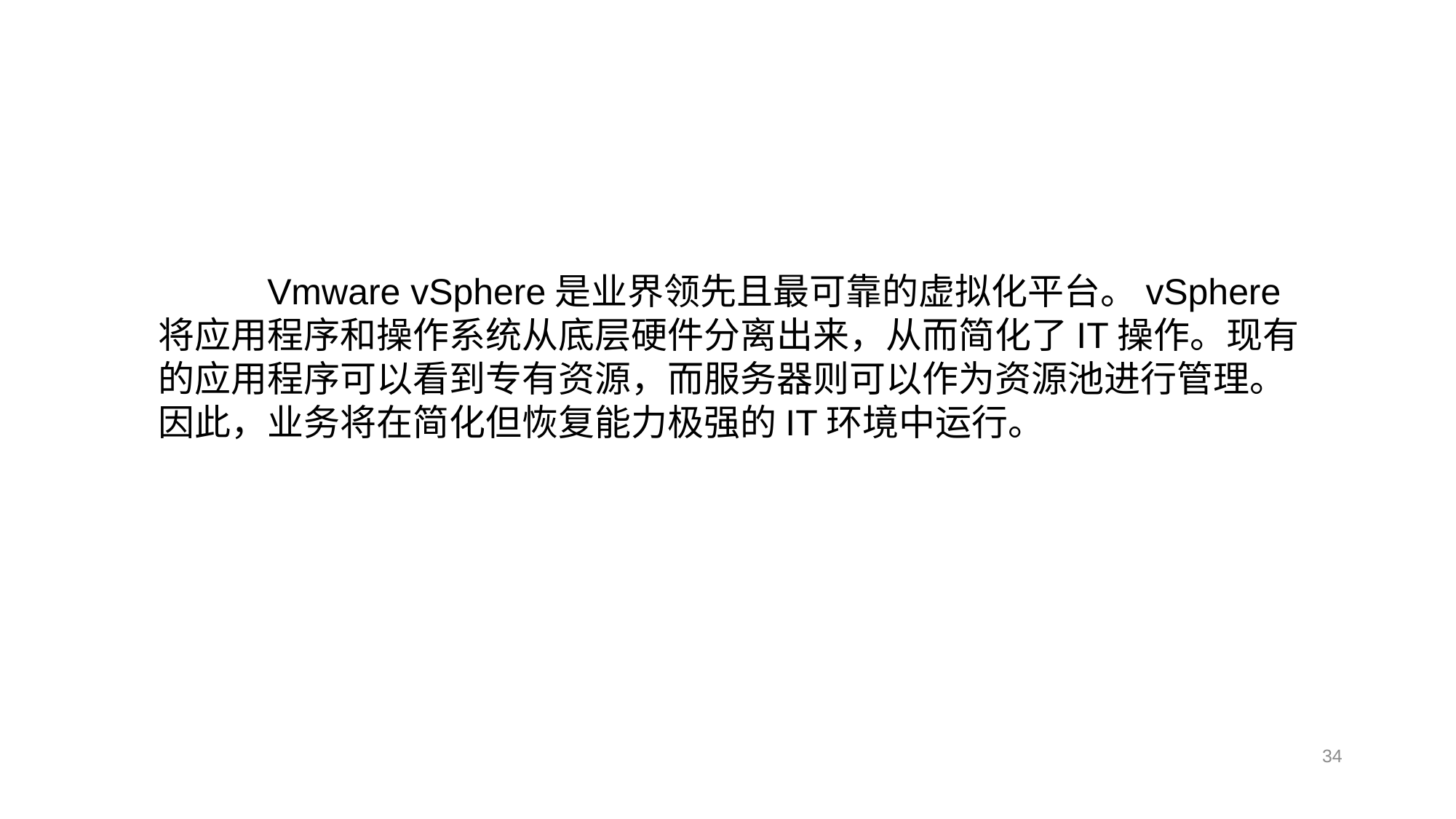

Vmware vSphere是业界领先且最可靠的虚拟化平台。vSphere将应用程序和操作系统从底层硬件分离出来，从而简化了IT操作。现有的应用程序可以看到专有资源，而服务器则可以作为资源池进行管理。因此，业务将在简化但恢复能力极强的IT环境中运行。
34